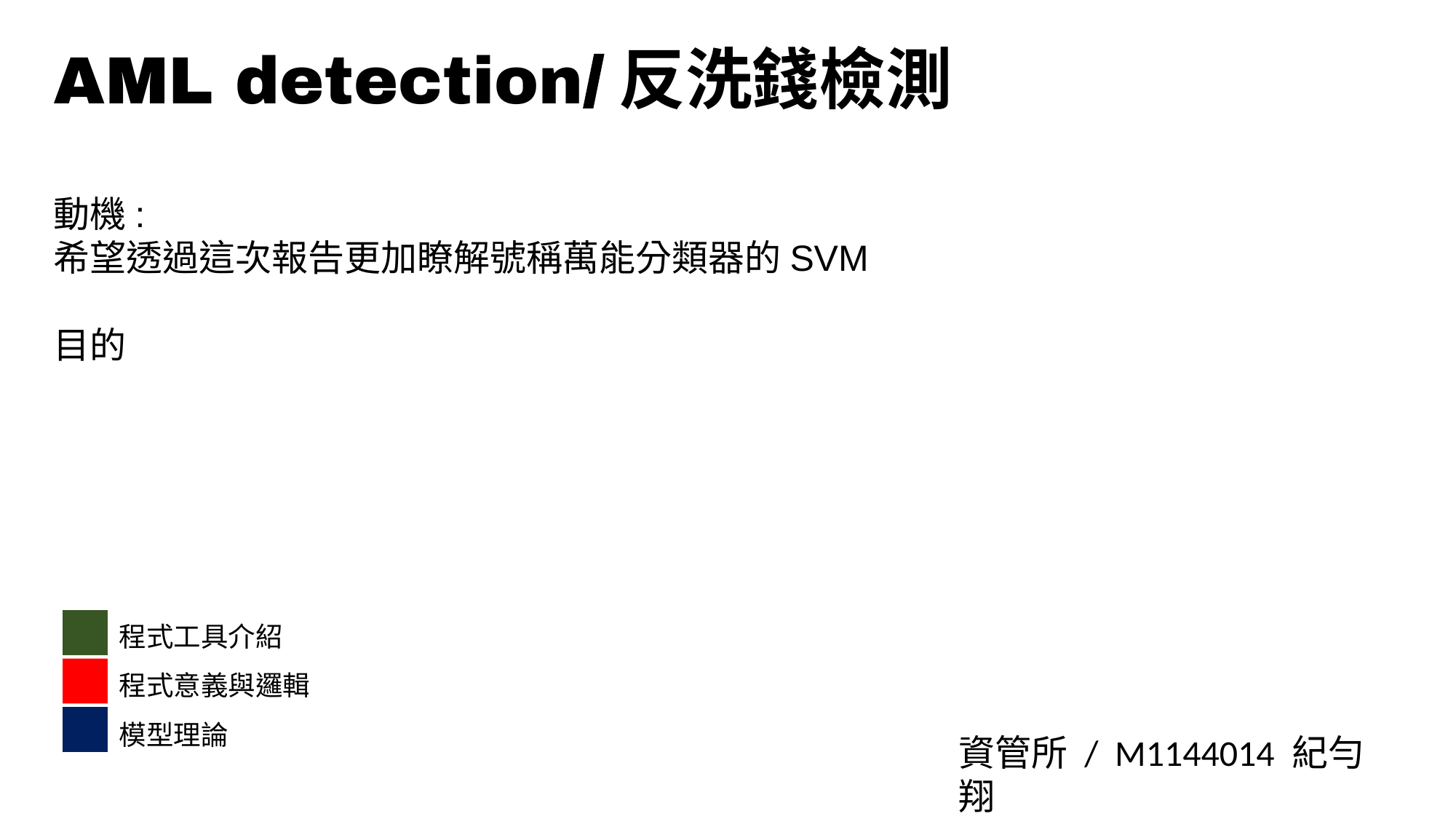

# AML detection/反洗錢檢測
動機:
希望透過這次報告更加瞭解號稱萬能分類器的SVM

目的
程式工具介紹
程式意義與邏輯
模型理論

資管所 /  M1144014 紀勻翔